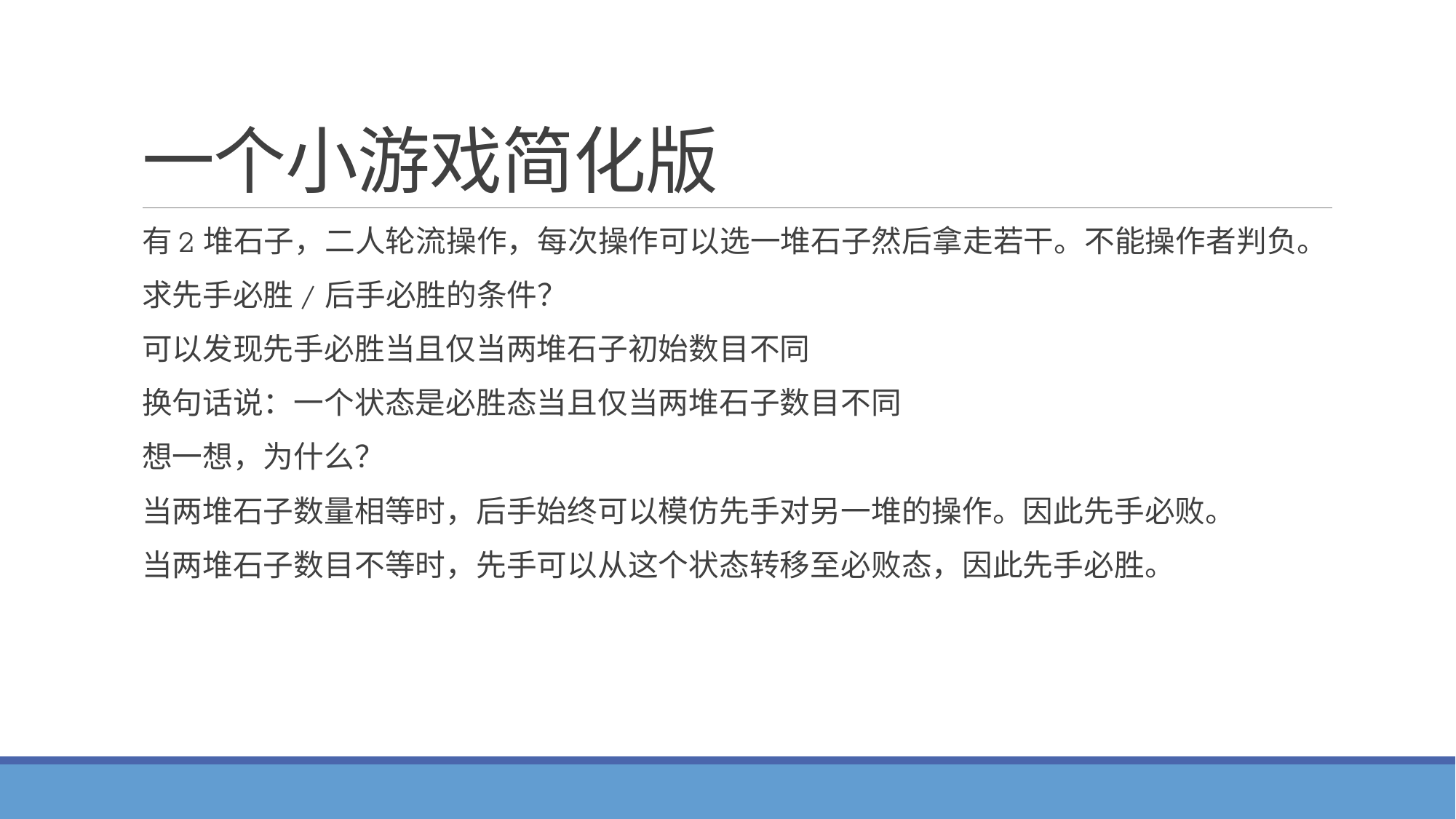

# 一个小游戏简化版
有2堆石子，二人轮流操作，每次操作可以选一堆石子然后拿走若干。不能操作者判负。
求先手必胜/后手必胜的条件？
可以发现先手必胜当且仅当两堆石子初始数目不同
换句话说：一个状态是必胜态当且仅当两堆石子数目不同
想一想，为什么？
当两堆石子数量相等时，后手始终可以模仿先手对另一堆的操作。因此先手必败。
当两堆石子数目不等时，先手可以从这个状态转移至必败态，因此先手必胜。